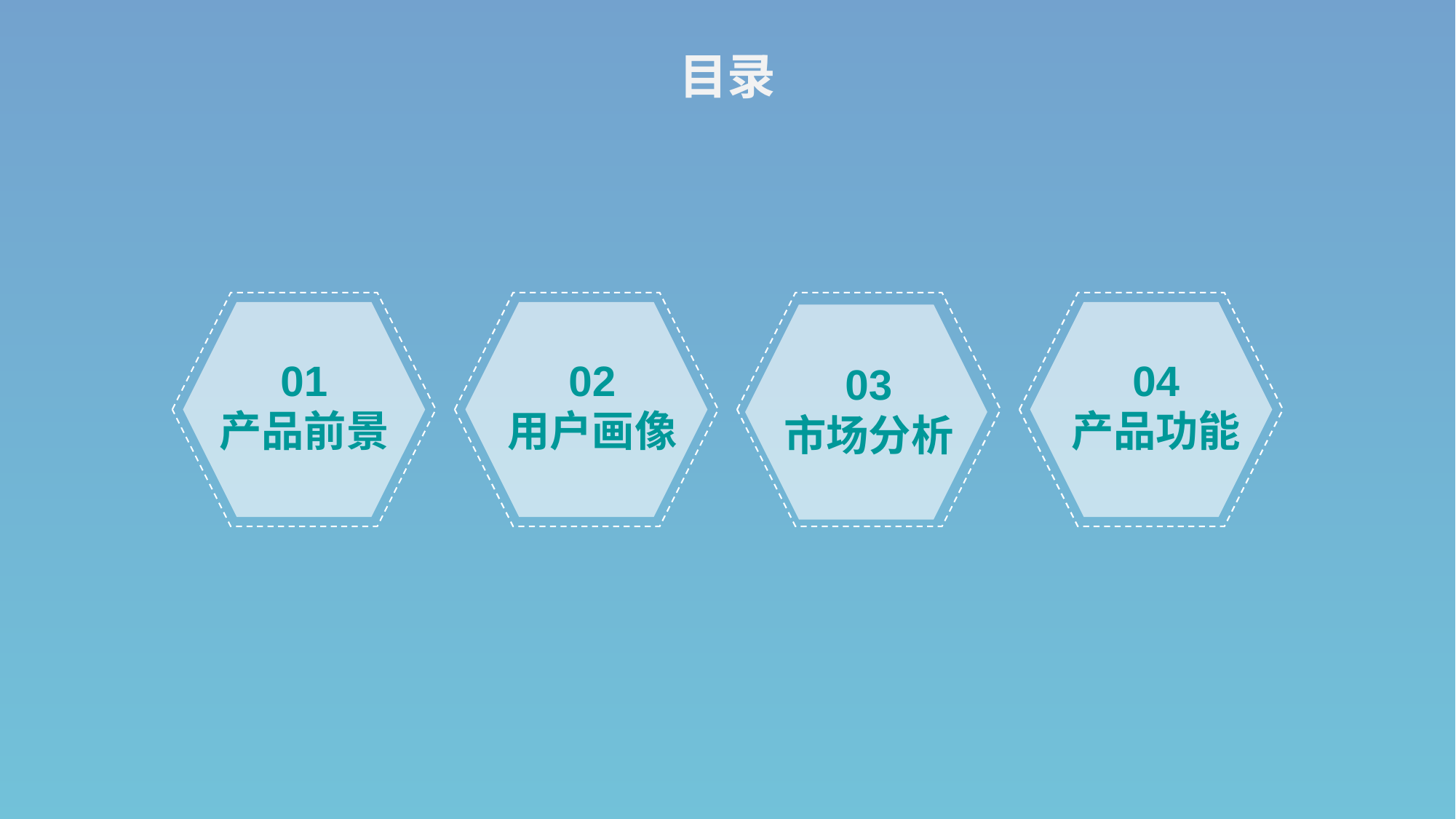

目录

01
产品前景

02
用户画像

03
市场分析

04
产品功能